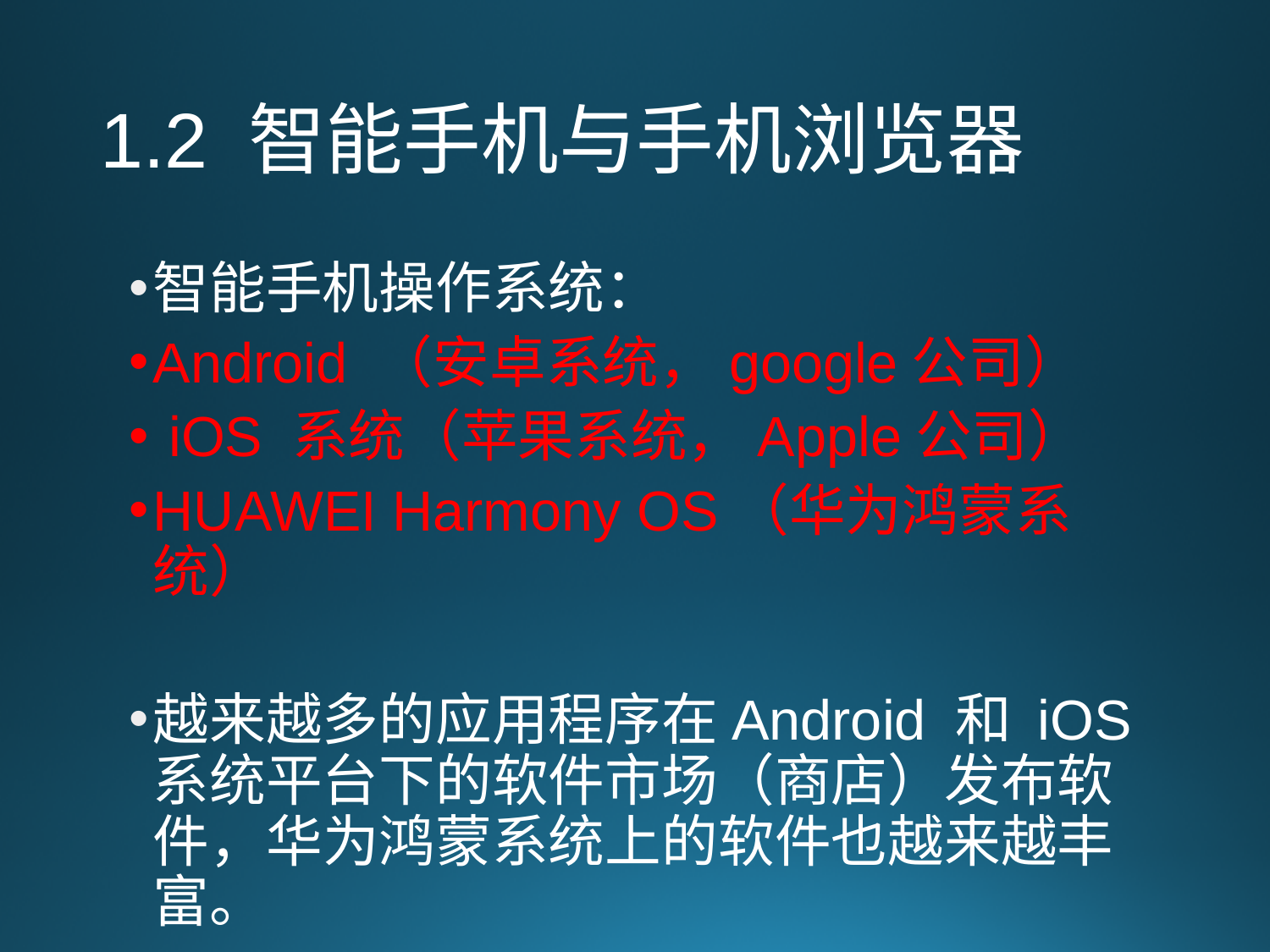

# 1.2 智能手机与手机浏览器
智能手机操作系统：
Android （安卓系统，google公司）
 iOS 系统（苹果系统，Apple公司）
HUAWEI Harmony OS（华为鸿蒙系统）

越来越多的应用程序在Android 和 iOS 系统平台下的软件市场（商店）发布软件，华为鸿蒙系统上的软件也越来越丰富。